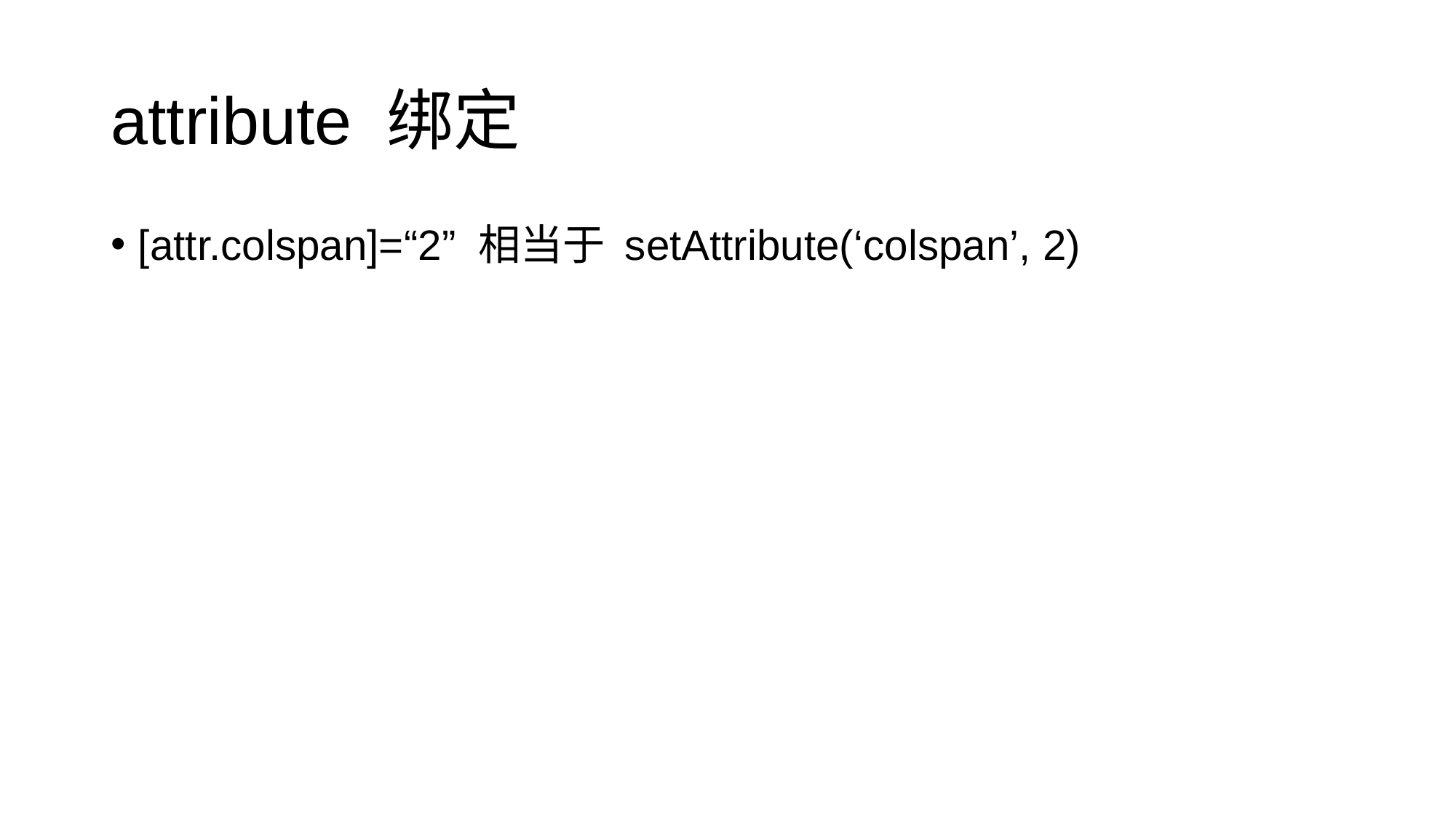

# attribute 绑定
[attr.colspan]=“2” 相当于 setAttribute(‘colspan’, 2)